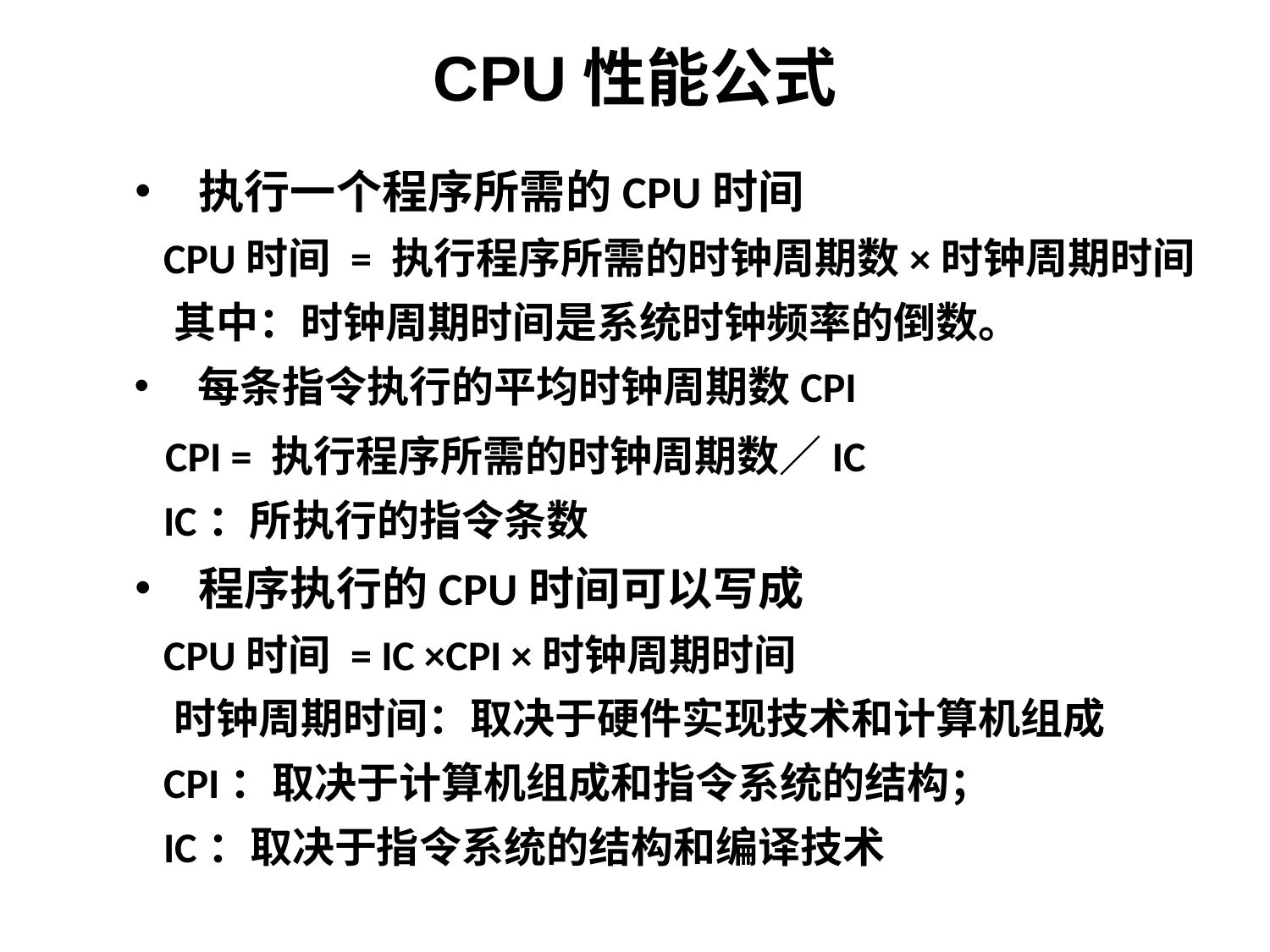

CPU性能公式
执行一个程序所需的CPU时间
   CPU时间 = 执行程序所需的时钟周期数×时钟周期时间
   其中：时钟周期时间是系统时钟频率的倒数。
每条指令执行的平均时钟周期数CPI
   CPI = 执行程序所需的时钟周期数／IC
   IC：所执行的指令条数
程序执行的CPU时间可以写成
   CPU时间 = IC ×CPI ×时钟周期时间
   时钟周期时间：取决于硬件实现技术和计算机组成
   CPI：取决于计算机组成和指令系统的结构；
   IC：取决于指令系统的结构和编译技术